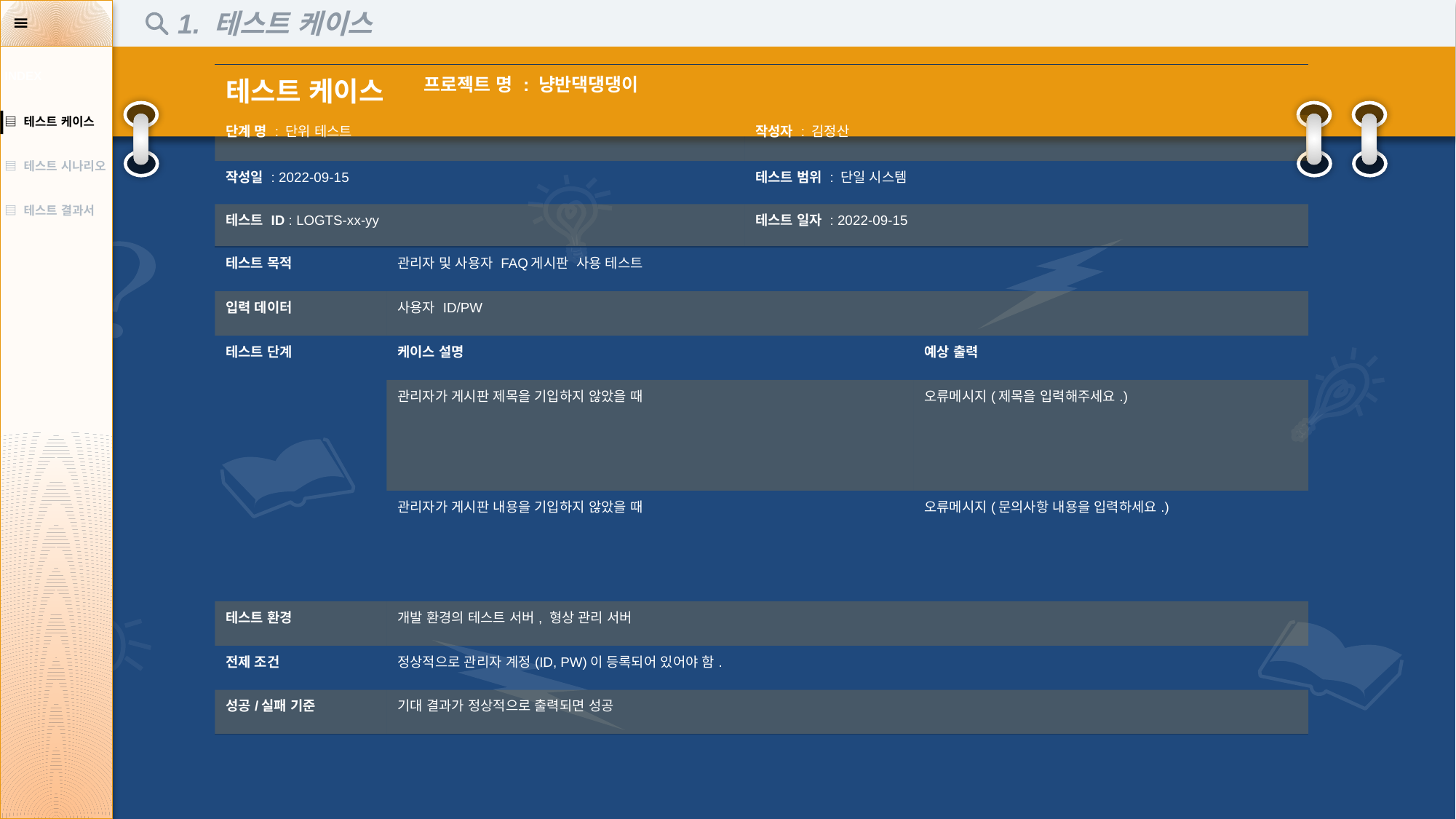

1. 테스트 케이스

| INDEX |
| --- |
| ▤ 테스트 케이스 |
| ▤ 테스트 시나리오 |
| ▤ 테스트 결과서 |
| 테스트 케이스 |  | 프로젝트 명 : 냥반댁댕댕이 |  |  |  |  |  |
| --- | --- | --- | --- | --- | --- | --- | --- |
| 단계 명 : 단위 테스트 |  |  | 작성자 : 김정산 |  |  |  |  |
| 작성일 : 2022-09-15 |  |  | 테스트 범위 : 단일 시스템 |  |  |  |  |
| 테스트 ID : LOGTS-xx-yy |  |  | 테스트 일자 : 2022-09-15 |  |  |  |  |
| 테스트 목적 | 관리자 및 사용자 FAQ게시판 사용 테스트 |  |  |  |  |  |  |
| 입력 데이터 | 사용자 ID/PW |  |  |  |  |  |  |
| 테스트 단계 | 케이스 설명 |  |  | 예상 출력 |  |  |  |
|  | 관리자가 게시판 제목을 기입하지 않았을 때 |  |  | 오류메시지(제목을 입력해주세요.) |  |  |  |
|  | 관리자가 게시판 내용을 기입하지 않았을 때 |  |  | 오류메시지(문의사항 내용을 입력하세요.) |  |  |  |
| 테스트 환경 | 개발 환경의 테스트 서버, 형상 관리 서버 |  |  |  |  |  |  |
| 전제 조건 | 정상적으로 관리자 계정(ID, PW)이 등록되어 있어야 함. |  |  |  |  |  |  |
| 성공/실패 기준 | 기대 결과가 정상적으로 출력되면 성공 |  |  |  |  |  |  |